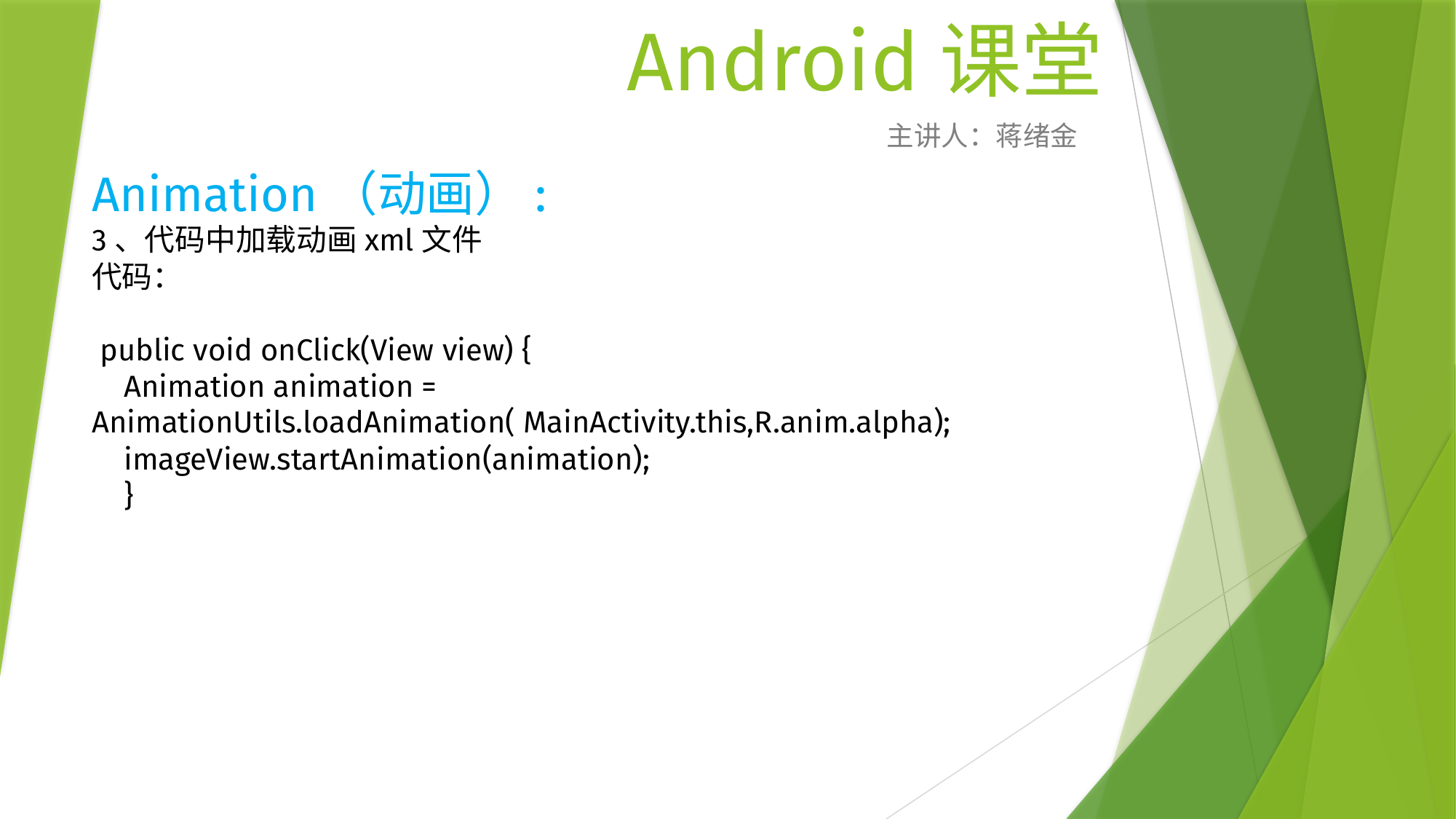

# Android课堂
主讲人：蒋绪金
Animation（动画）:
3、代码中加载动画xml文件
代码：

 public void onClick(View view) {
    Animation animation = 		AnimationUtils.loadAnimation( MainActivity.this,R.anim.alpha);
    imageView.startAnimation(animation);
    }